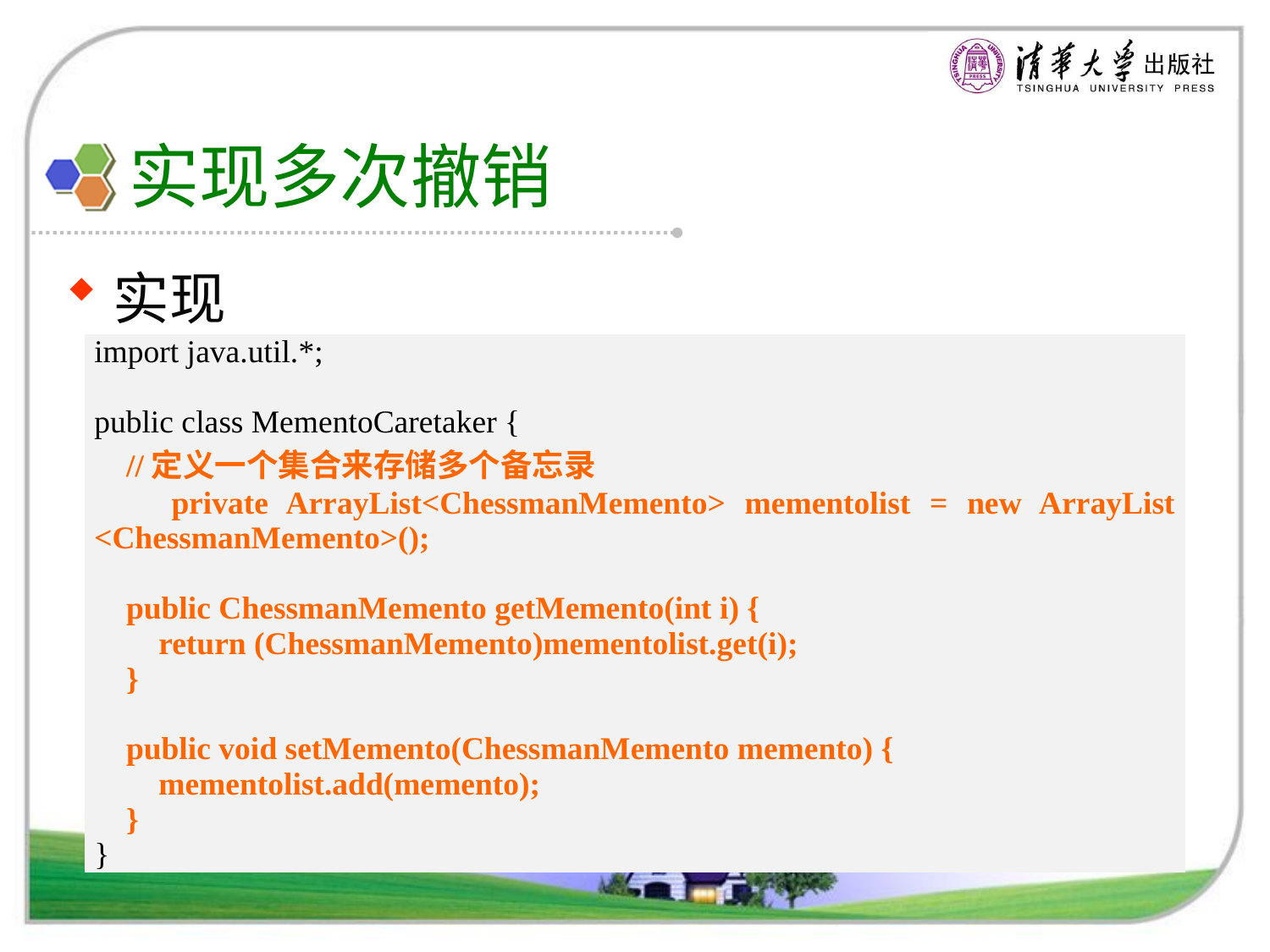

# 实现多次撤销
实现

| import java.util.\*; public class MementoCaretaker { //定义一个集合来存储多个备忘录 private ArrayList<ChessmanMemento> mementolist = new ArrayList <ChessmanMemento>(); public ChessmanMemento getMemento(int i) { return (ChessmanMemento)mementolist.get(i); } public void setMemento(ChessmanMemento memento) { mementolist.add(memento); } } |
| --- |